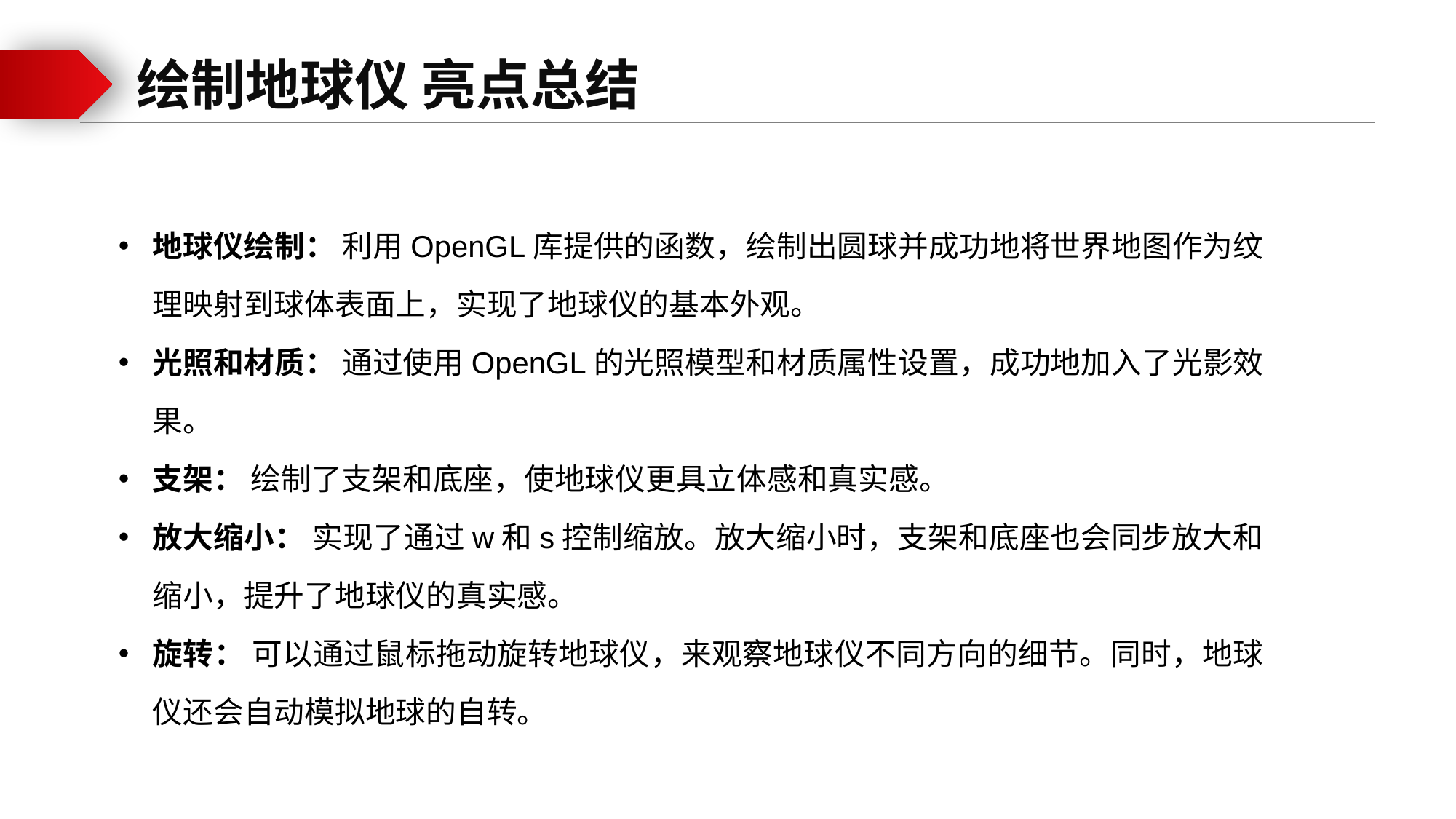

绘制地球仪 亮点总结
地球仪绘制： 利用OpenGL库提供的函数，绘制出圆球并成功地将世界地图作为纹理映射到球体表面上，实现了地球仪的基本外观。
光照和材质： 通过使用OpenGL的光照模型和材质属性设置，成功地加入了光影效果。
支架： 绘制了支架和底座，使地球仪更具立体感和真实感。
放大缩小： 实现了通过w和s控制缩放。放大缩小时，支架和底座也会同步放大和缩小，提升了地球仪的真实感。
旋转： 可以通过鼠标拖动旋转地球仪，来观察地球仪不同方向的细节。同时，地球仪还会自动模拟地球的自转。